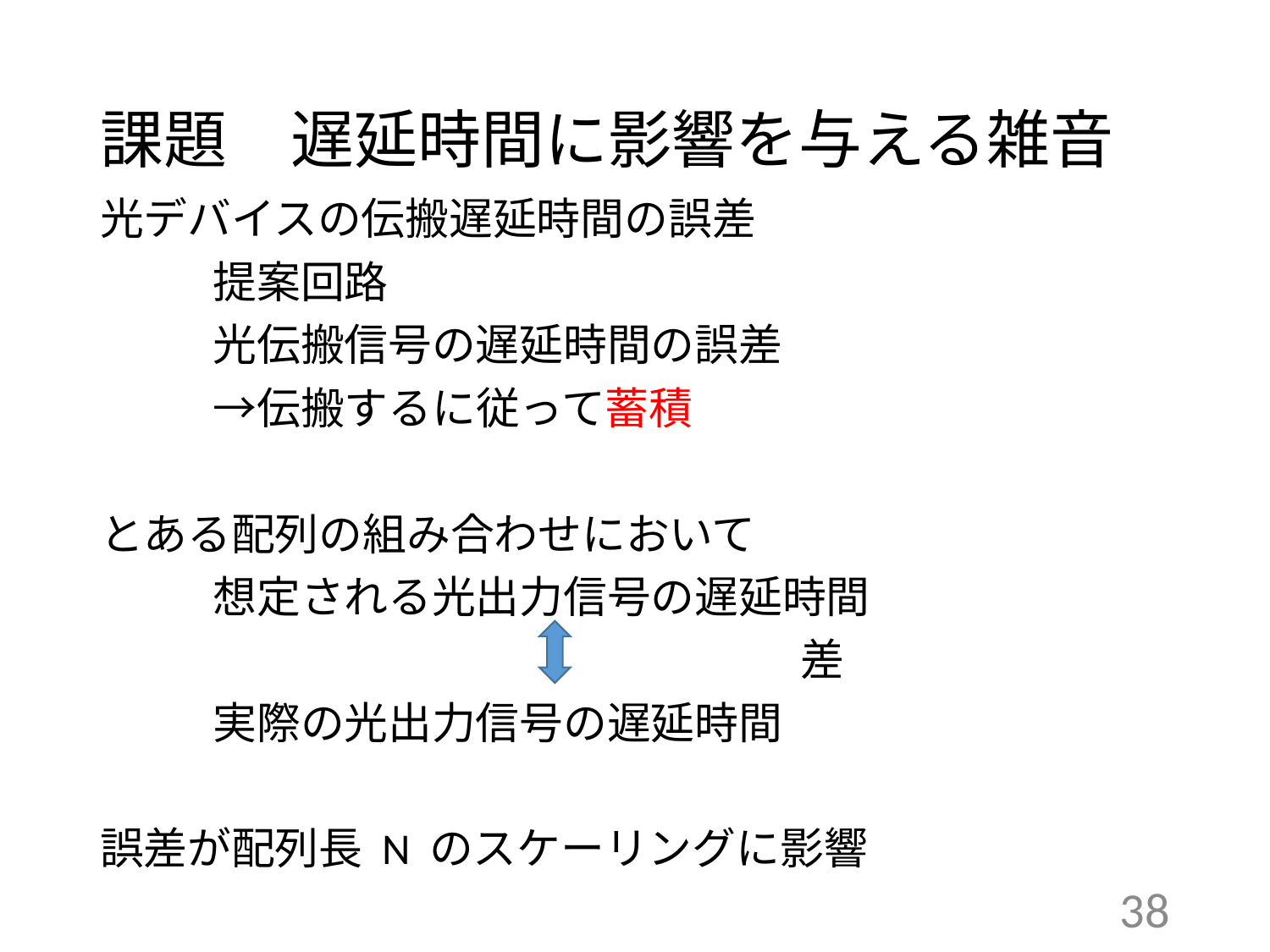

# 課題　遅延時間に影響を与える雑音
光デバイスの伝搬遅延時間の誤差
	提案回路
	光伝搬信号の遅延時間の誤差
　		→伝搬するに従って蓄積

とある配列の組み合わせにおいて
	想定される光出力信号の遅延時間
　　　　　　　　　　　　　　　　差
	実際の光出力信号の遅延時間

誤差が配列長 N のスケーリングに影響

38